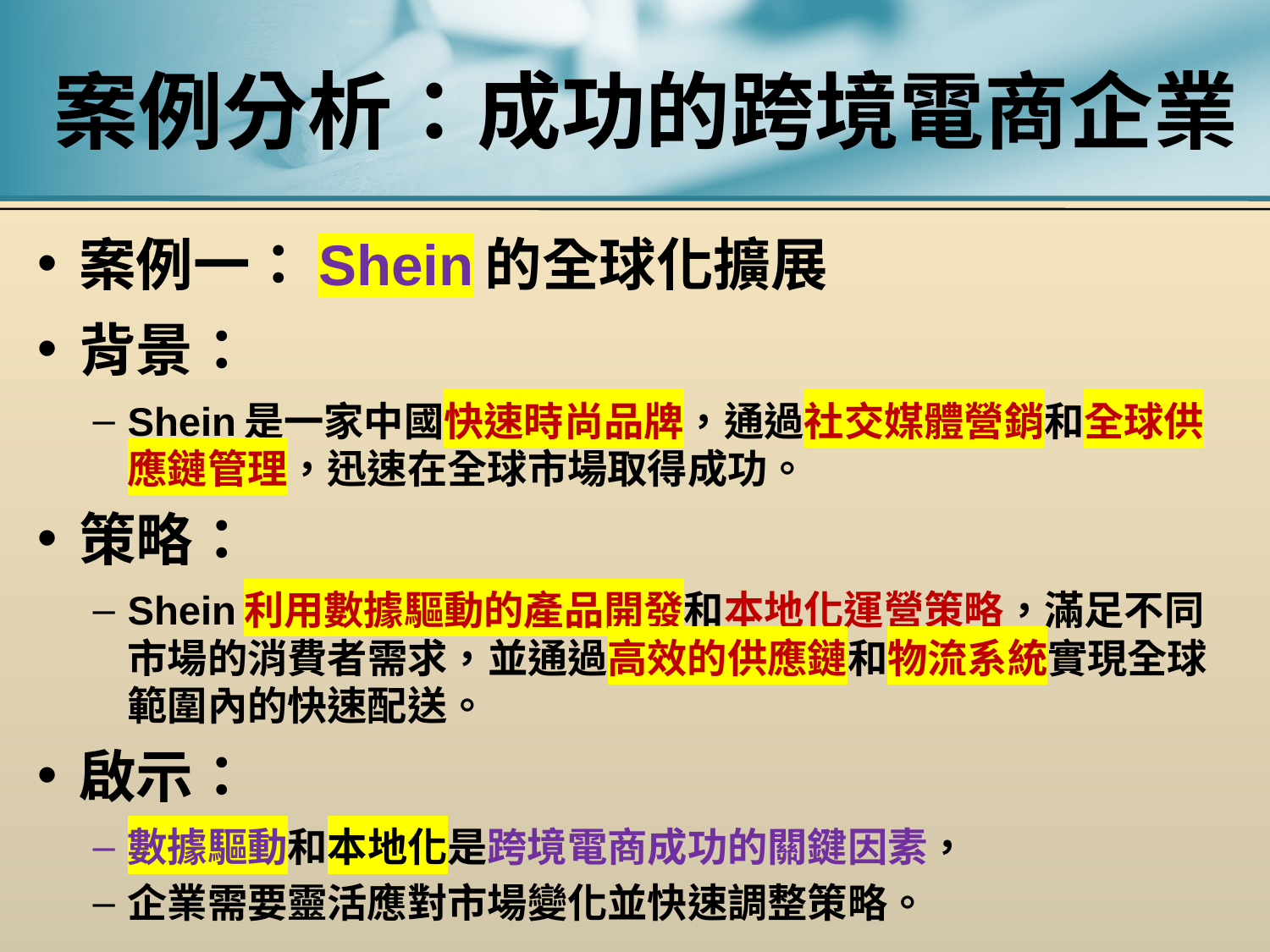

# 案例分析：成功的跨境電商企業
案例一：Shein的全球化擴展
背景：
Shein是一家中國快速時尚品牌，通過社交媒體營銷和全球供應鏈管理，迅速在全球市場取得成功。
策略：
Shein利用數據驅動的產品開發和本地化運營策略，滿足不同市場的消費者需求，並通過高效的供應鏈和物流系統實現全球範圍內的快速配送。
啟示：
數據驅動和本地化是跨境電商成功的關鍵因素，
企業需要靈活應對市場變化並快速調整策略。